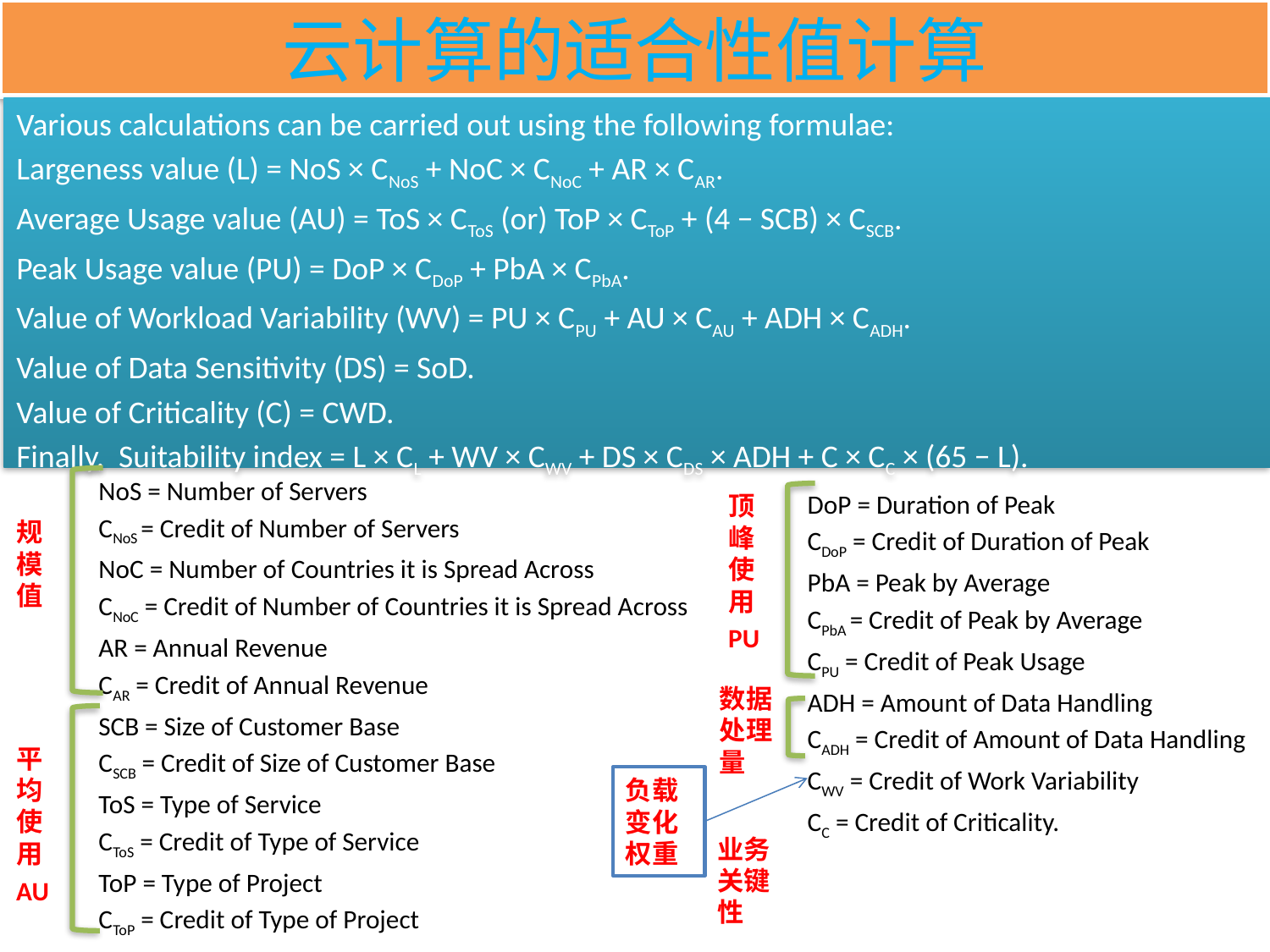

# 云计算的适合性值计算
Various calculations can be carried out using the following formulae:
Largeness value (L) = NoS × CNoS + NoC × CNoC + AR × CAR.
Average Usage value (AU) = ToS × CToS (or) ToP × CToP + (4 − SCB) × CSCB.
Peak Usage value (PU) = DoP × CDoP + PbA × CPbA.
Value of Workload Variability (WV) = PU × CPU + AU × CAU + ADH × CADH.
Value of Data Sensitivity (DS) = SoD.
Value of Criticality (C) = CWD.
Finally,  Suitability index = L × CL + WV × CWV + DS × CDS × ADH + C × CC × (65 − L).

NoS = Number of Servers
CNoS = Credit of Number of Servers
NoC = Number of Countries it is Spread Across
CNoC = Credit of Number of Countries it is Spread Across
AR = Annual Revenue
CAR = Credit of Annual Revenue
SCB = Size of Customer Base
CSCB = Credit of Size of Customer Base
ToS = Type of Service
CToS = Credit of Type of Service
ToP = Type of Project
CToP = Credit of Type of Project
DoP = Duration of Peak
CDoP = Credit of Duration of Peak
PbA = Peak by Average
CPbA = Credit of Peak by Average
CPU = Credit of Peak Usage
ADH = Amount of Data Handling
CADH = Credit of Amount of Data Handling
CWV = Credit of Work Variability
CC = Credit of Criticality.
顶峰使用
PU

规模值
数据处理量

平均使用
AU
负载变化权重
业务关键性